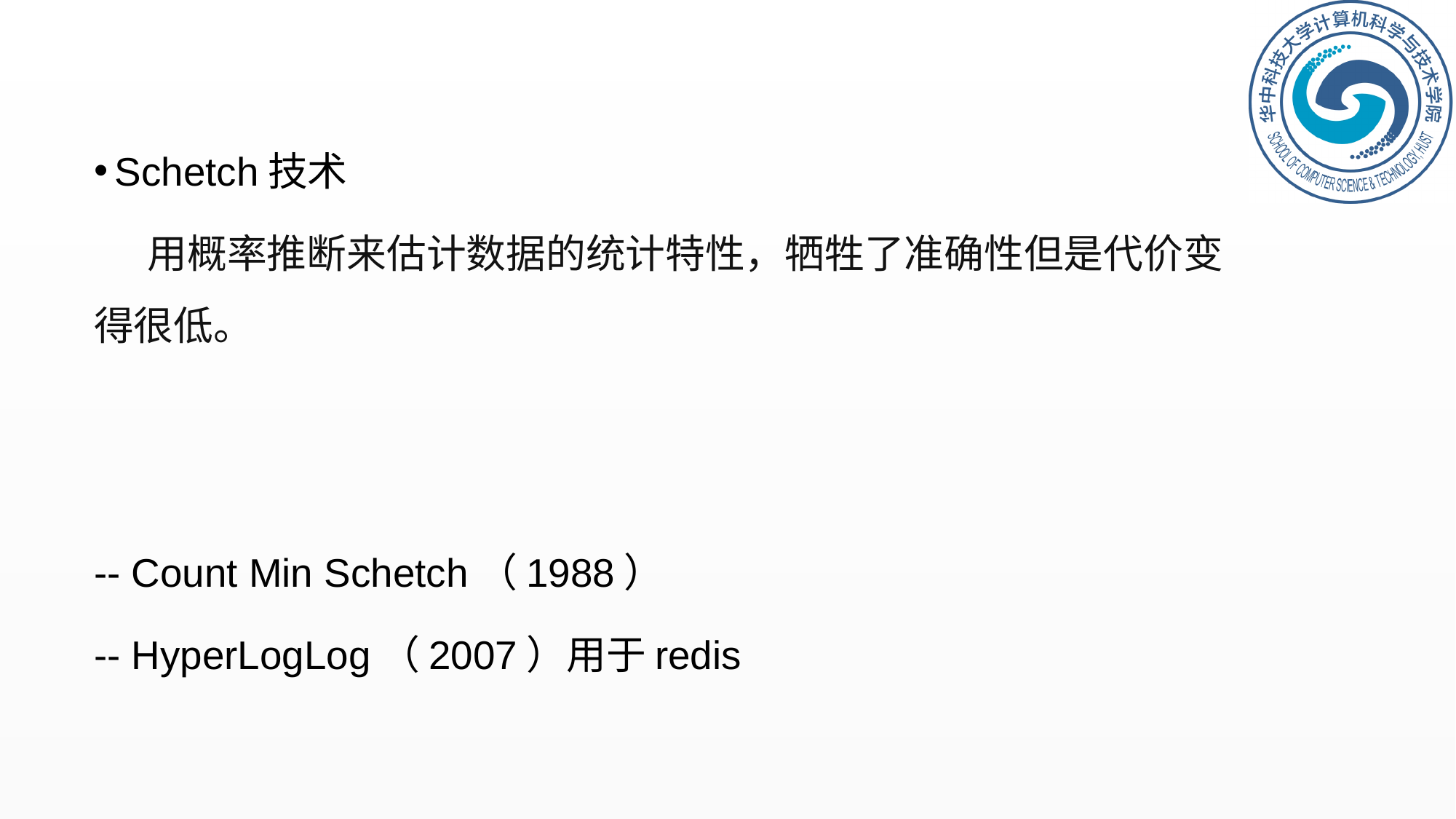

9.4.1 代价估计
Schetch技术
     用概率推断来估计数据的统计特性，牺牲了准确性但是代价变得很低。

-- Count Min Schetch（1988）
-- HyperLogLog（2007）用于redis